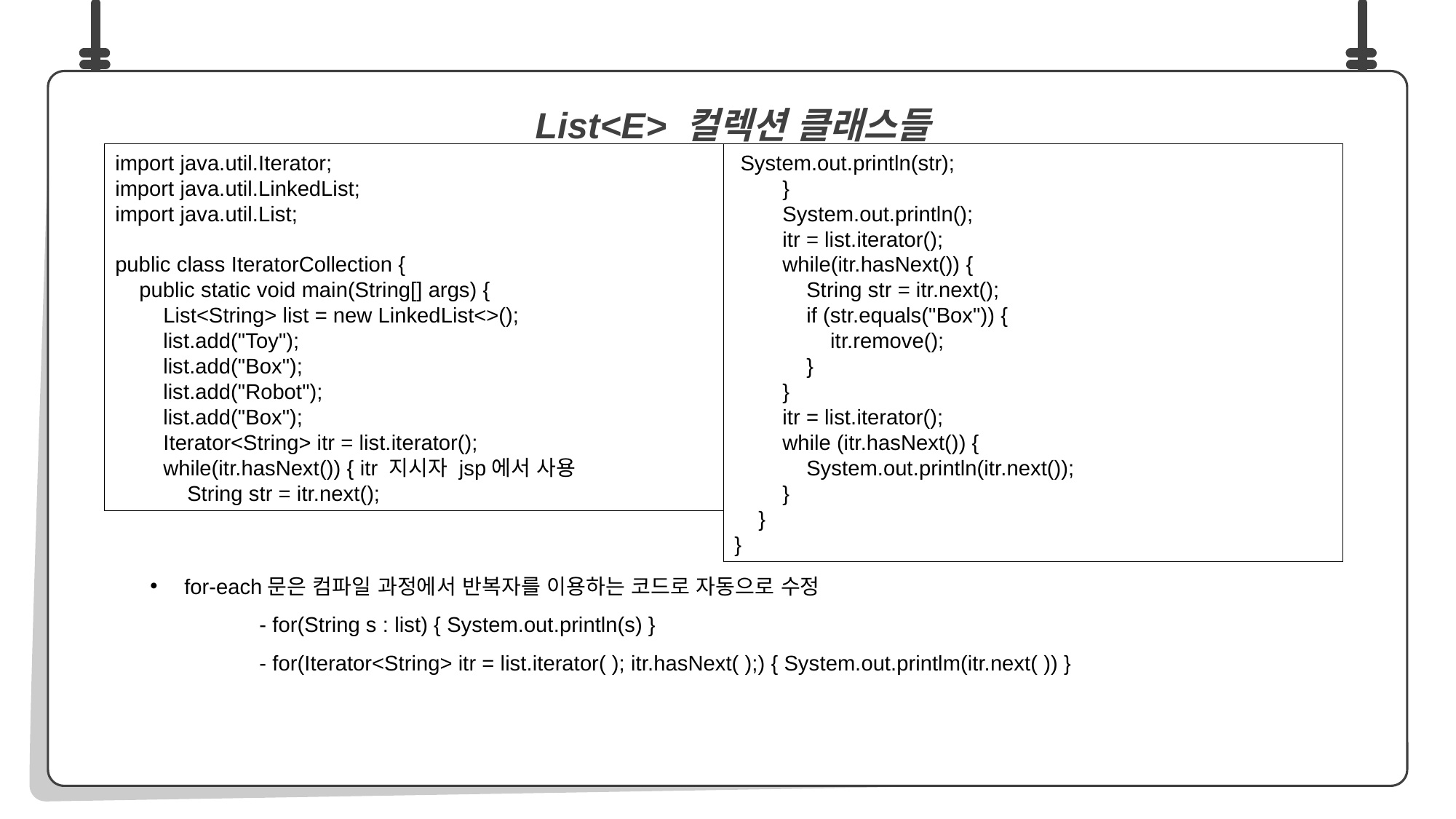

for-each문은 컴파일 과정에서 반복자를 이용하는 코드로 자동으로 수정
	- for(String s : list) { System.out.println(s) }
	- for(Iterator<String> itr = list.iterator( ); itr.hasNext( );) { System.out.printlm(itr.next( )) }
 List<E> 컬렉션 클래스들

 System.out.println(str);
        }
        System.out.println();
        itr = list.iterator();
        while(itr.hasNext()) {
            String str = itr.next();
            if (str.equals("Box")) {
                itr.remove();
            }
        }
        itr = list.iterator();
        while (itr.hasNext()) {
            System.out.println(itr.next());
        }
    }
}
import java.util.Iterator;
import java.util.LinkedList;
import java.util.List;

public class IteratorCollection {
    public static void main(String[] args) {
        List<String> list = new LinkedList<>();
        list.add("Toy");
        list.add("Box");
        list.add("Robot");
        list.add("Box");
        Iterator<String> itr = list.iterator();
        while(itr.hasNext()) { itr 지시자 jsp에서 사용
            String str = itr.next();